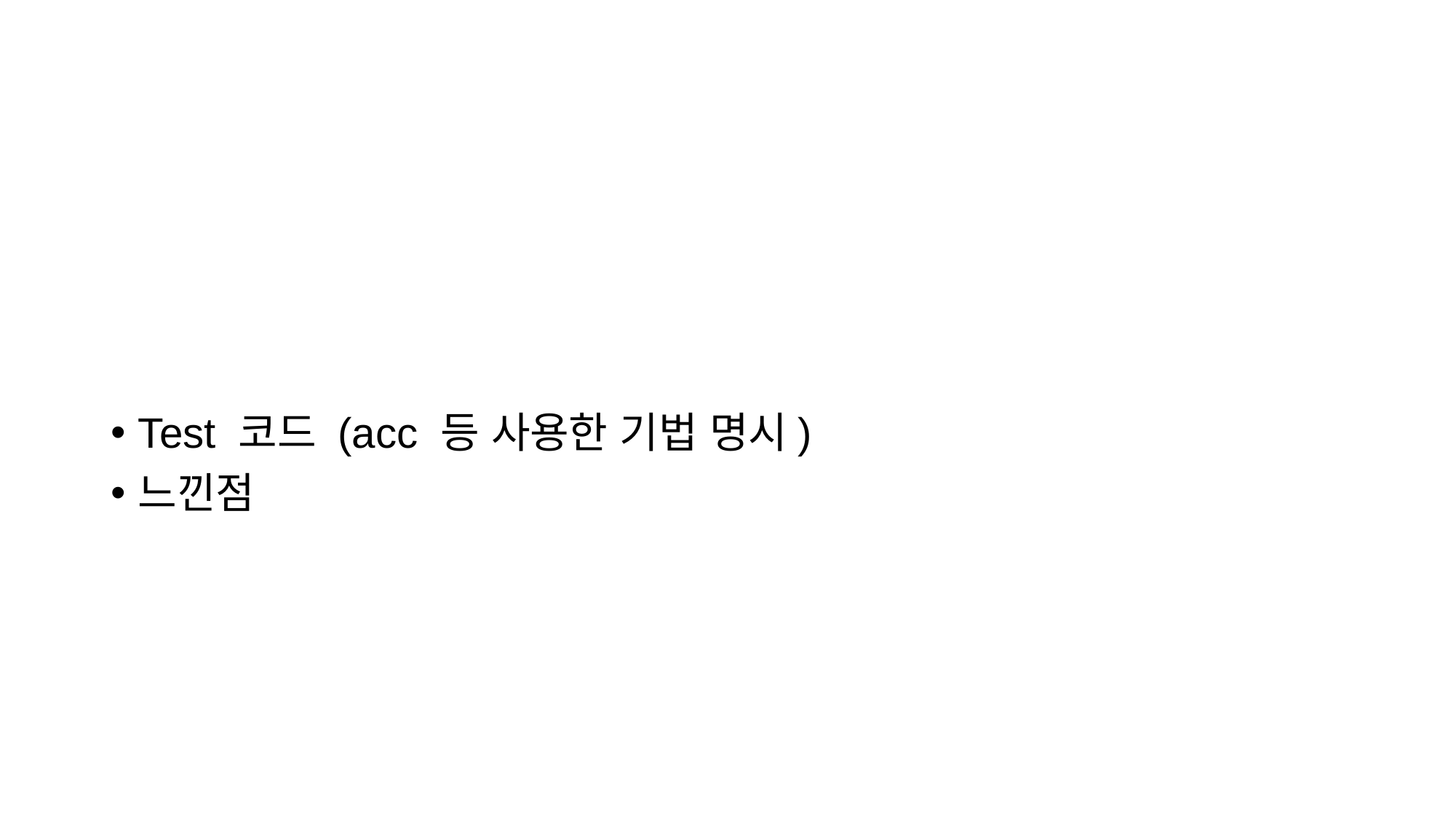

#

Test 코드 (acc 등 사용한 기법 명시)
느낀점